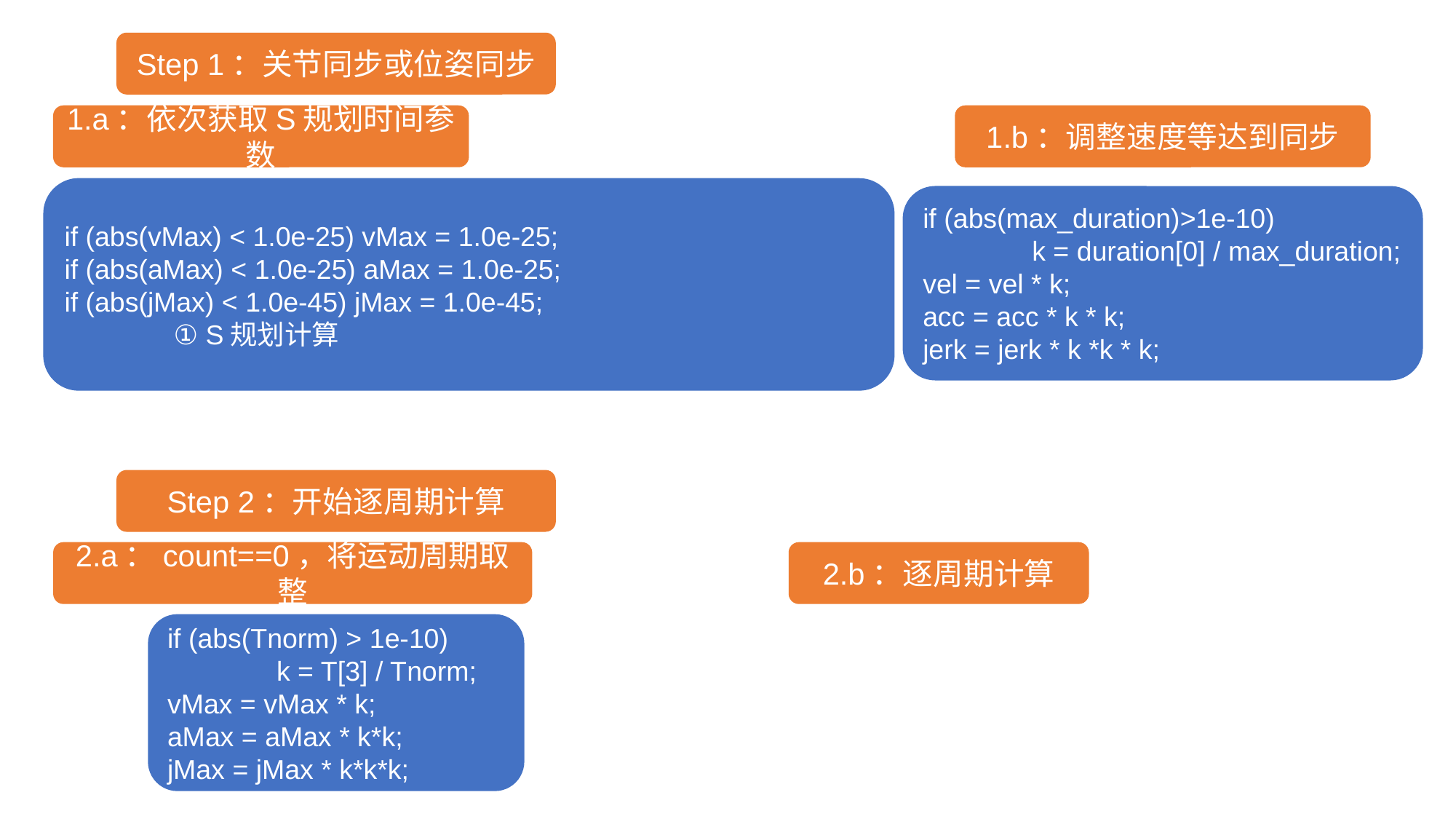

Step 1：关节同步或位姿同步
1.a：依次获取S规划时间参数
1.b：调整速度等达到同步
if (abs(vMax) < 1.0e-25) vMax = 1.0e-25;
if (abs(aMax) < 1.0e-25) aMax = 1.0e-25;
if (abs(jMax) < 1.0e-45) jMax = 1.0e-45;
	① S规划计算
if (abs(max_duration)>1e-10)
	k = duration[0] / max_duration;
vel = vel * k;
acc = acc * k * k;
jerk = jerk * k *k * k;
Step 2：开始逐周期计算
2.a：count==0，将运动周期取整
2.b：逐周期计算
if (abs(Tnorm) > 1e-10)
	k = T[3] / Tnorm;
vMax = vMax * k;
aMax = aMax * k*k;
jMax = jMax * k*k*k;